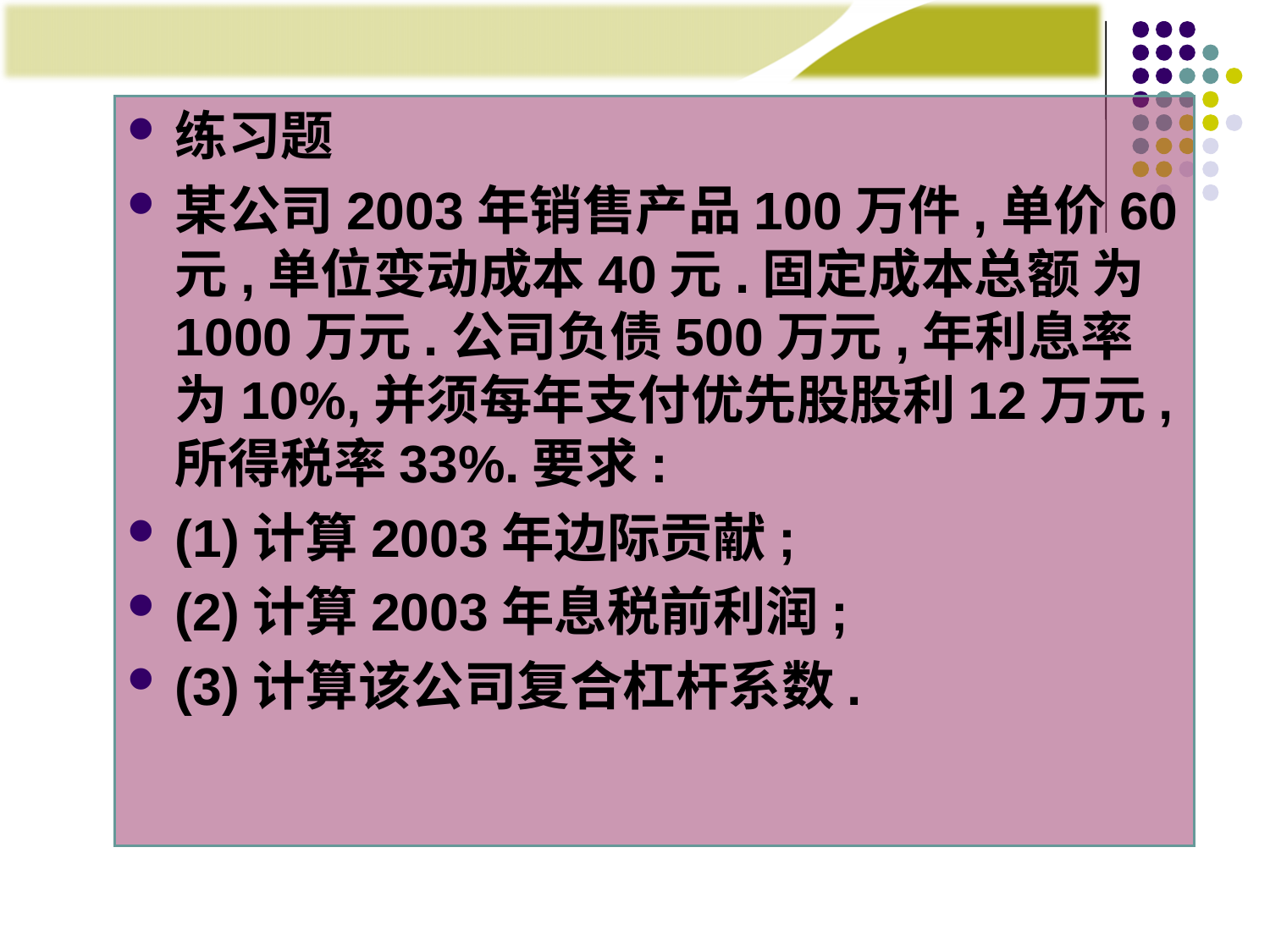

118
练习题
某公司2003年销售产品100万件,单价60元,单位变动成本40元.固定成本总额 为1000万元.公司负债500万元,年利息率为10%,并须每年支付优先股股利12万元,所得税率33%.要求:
(1)计算2003年边际贡献;
(2)计算2003年息税前利润;
(3)计算该公司复合杠杆系数.